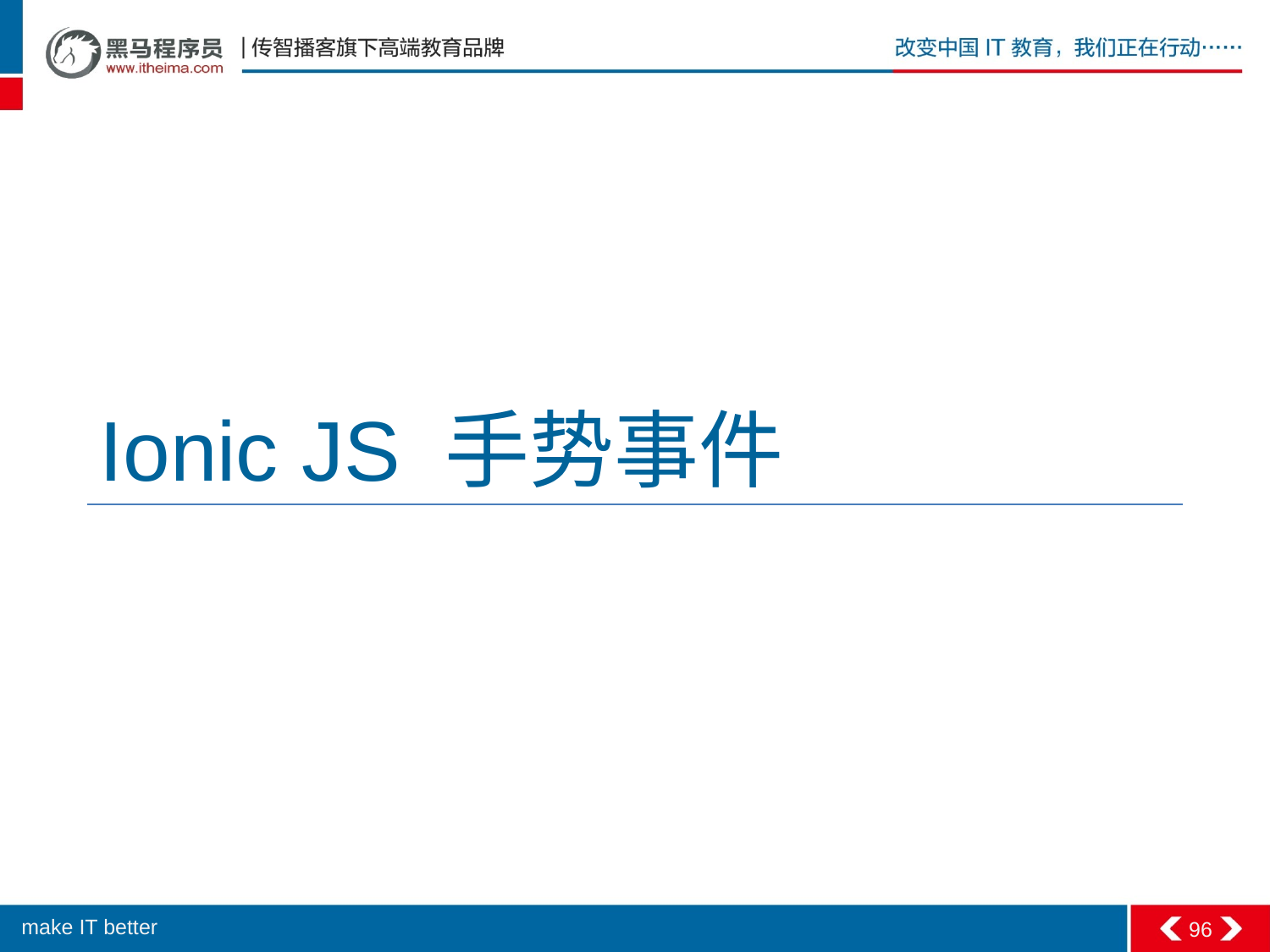

# Ionic JS 手势事件

96

make IT better